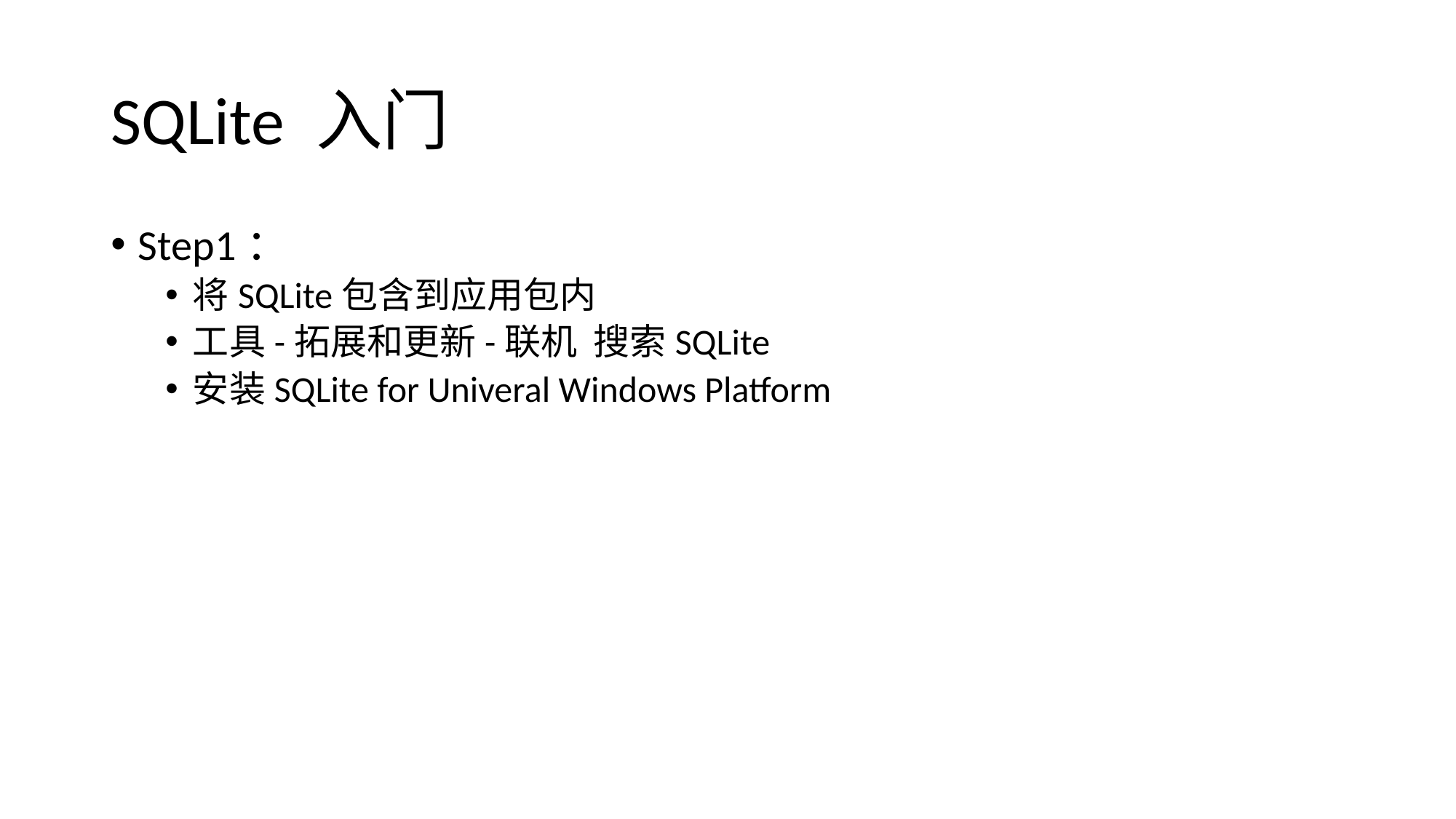

# SQLite 入门
Step1：
将SQLite包含到应用包内
工具-拓展和更新-联机  搜索SQLite
安装SQLite for Univeral Windows Platform